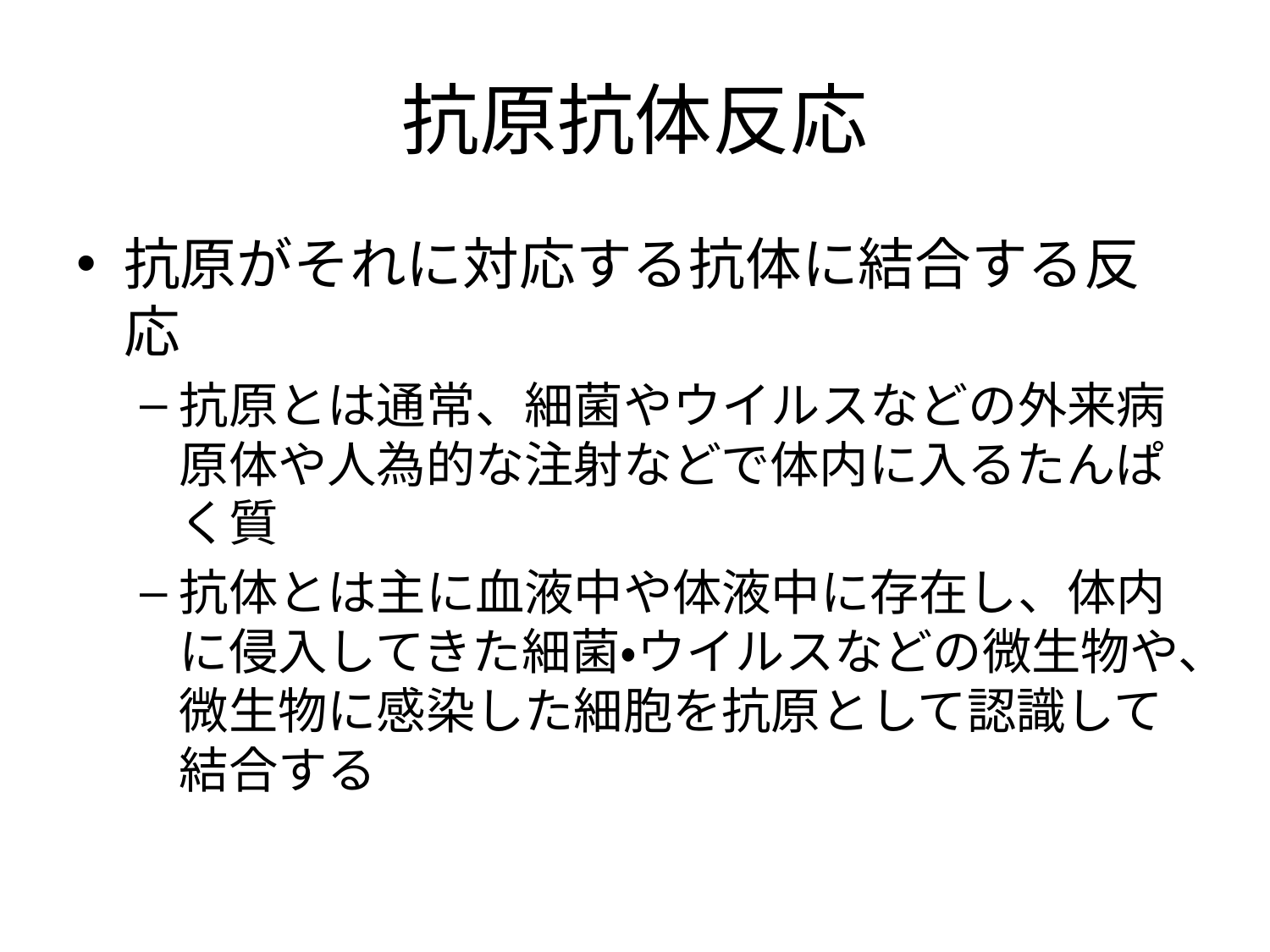

# 抗原抗体反応
抗原がそれに対応する抗体に結合する反応
抗原とは通常、細菌やウイルスなどの外来病原体や人為的な注射などで体内に入るたんぱく質
抗体とは主に血液中や体液中に存在し、体内に侵入してきた細菌・ウイルスなどの微生物や、微生物に感染した細胞を抗原として認識して結合する